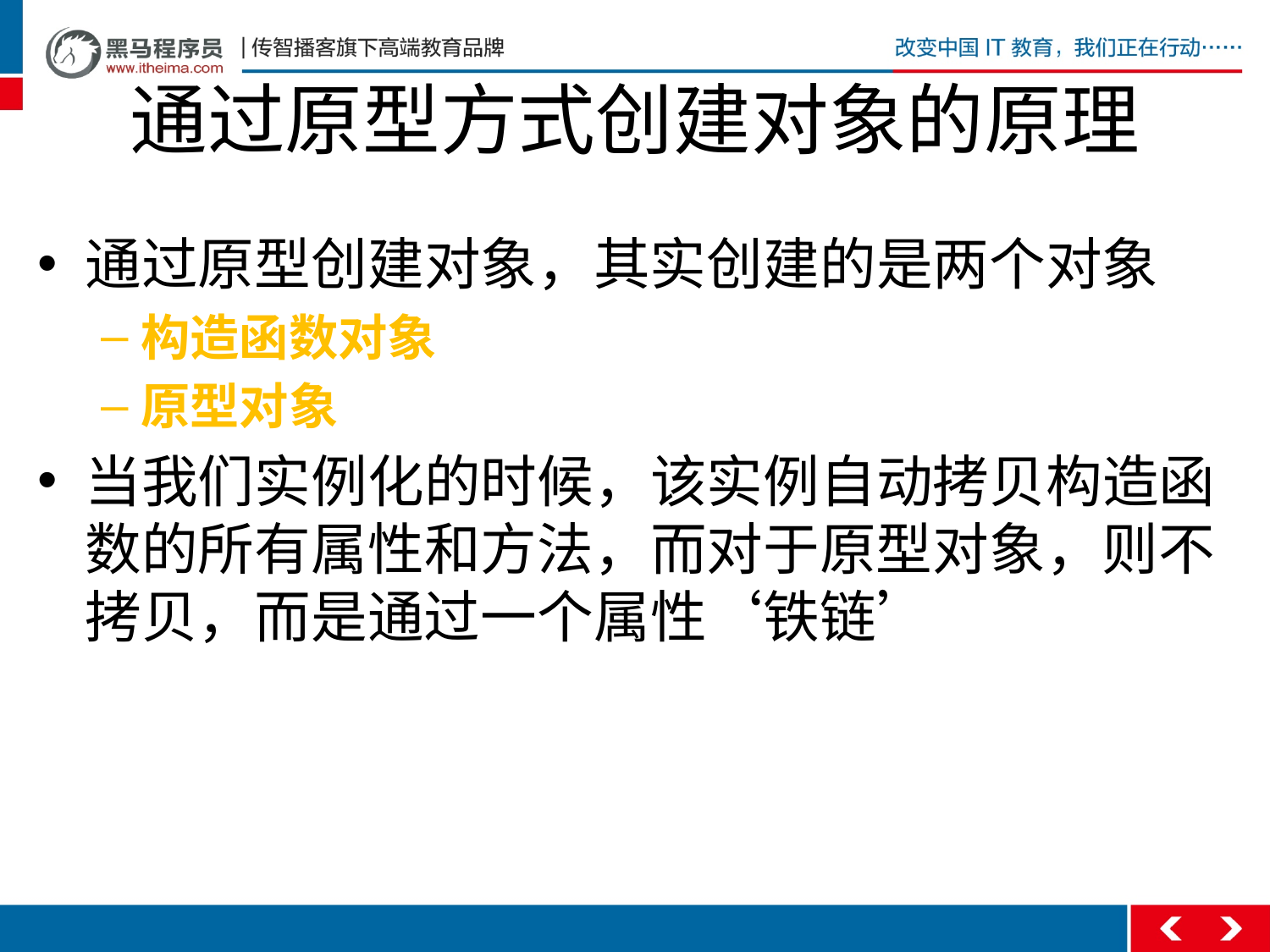

# 通过原型方式创建对象的原理
通过原型创建对象，其实创建的是两个对象
构造函数对象
原型对象
当我们实例化的时候，该实例自动拷贝构造函数的所有属性和方法，而对于原型对象，则不拷贝，而是通过一个属性‘铁链’